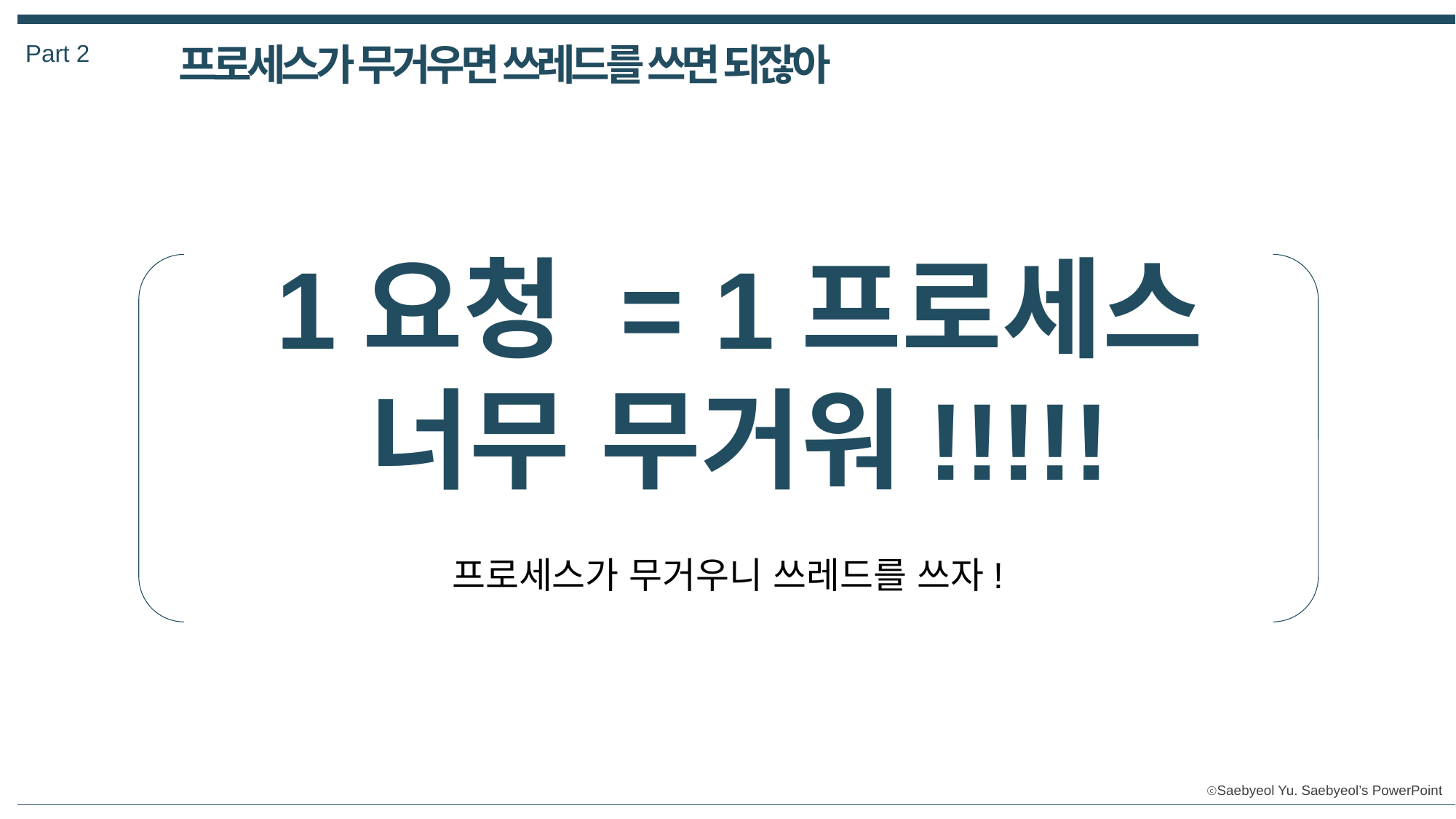

Part 2
프로세스가 무거우면 쓰레드를 쓰면 되잖아
1요청 = 1프로세스
너무 무거워!!!!!

프로세스가 무거우니 쓰레드를 쓰자!